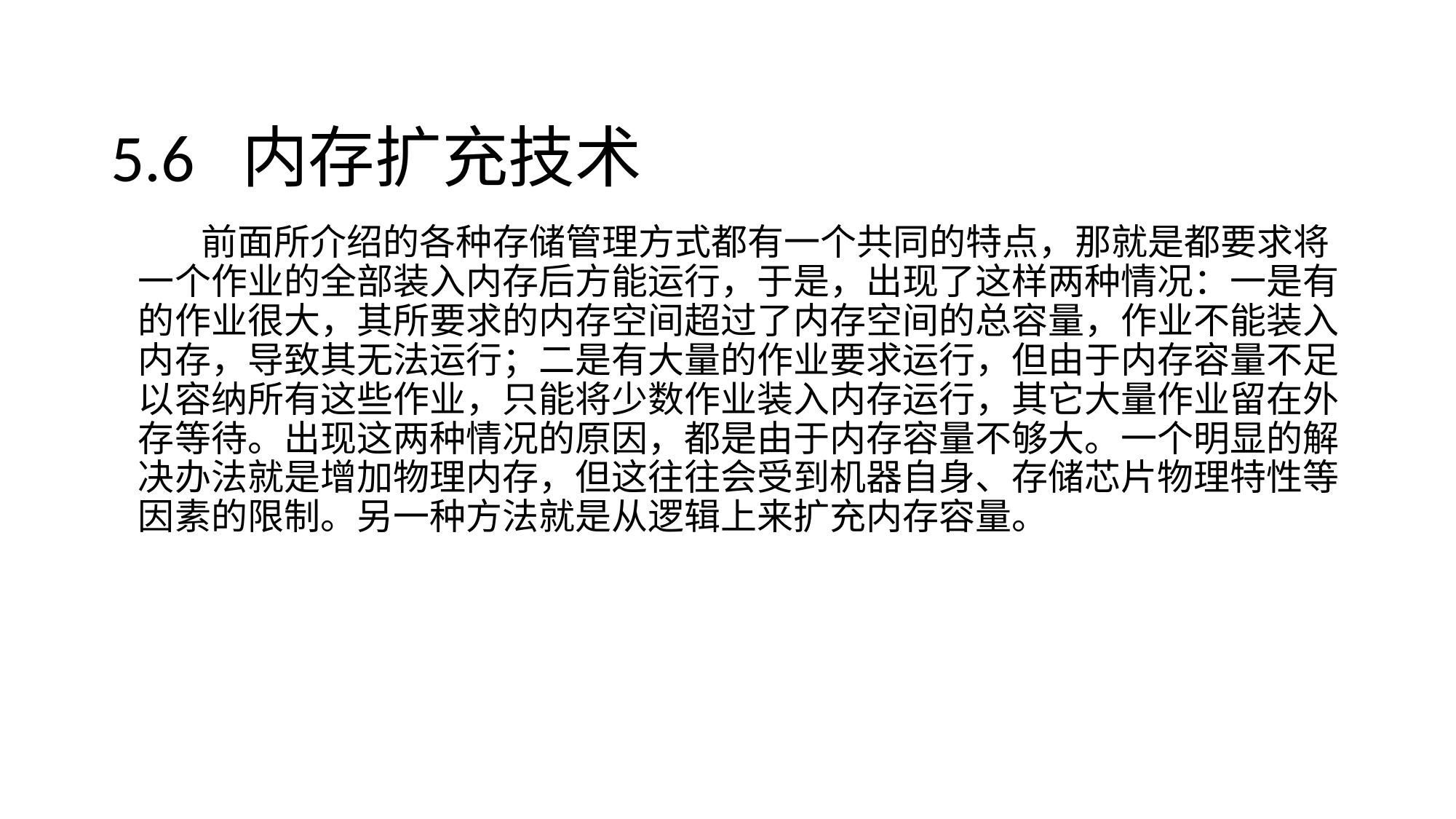

5.6  内存扩充技术
          前面所介绍的各种存储管理方式都有一个共同的特点，那就是都要求将一个作业的全部装入内存后方能运行，于是，出现了这样两种情况：一是有的作业很大，其所要求的内存空间超过了内存空间的总容量，作业不能装入内存，导致其无法运行；二是有大量的作业要求运行，但由于内存容量不足以容纳所有这些作业，只能将少数作业装入内存运行，其它大量作业留在外存等待。出现这两种情况的原因，都是由于内存容量不够大。一个明显的解决办法就是增加物理内存，但这往往会受到机器自身、存储芯片物理特性等因素的限制。另一种方法就是从逻辑上来扩充内存容量。
1